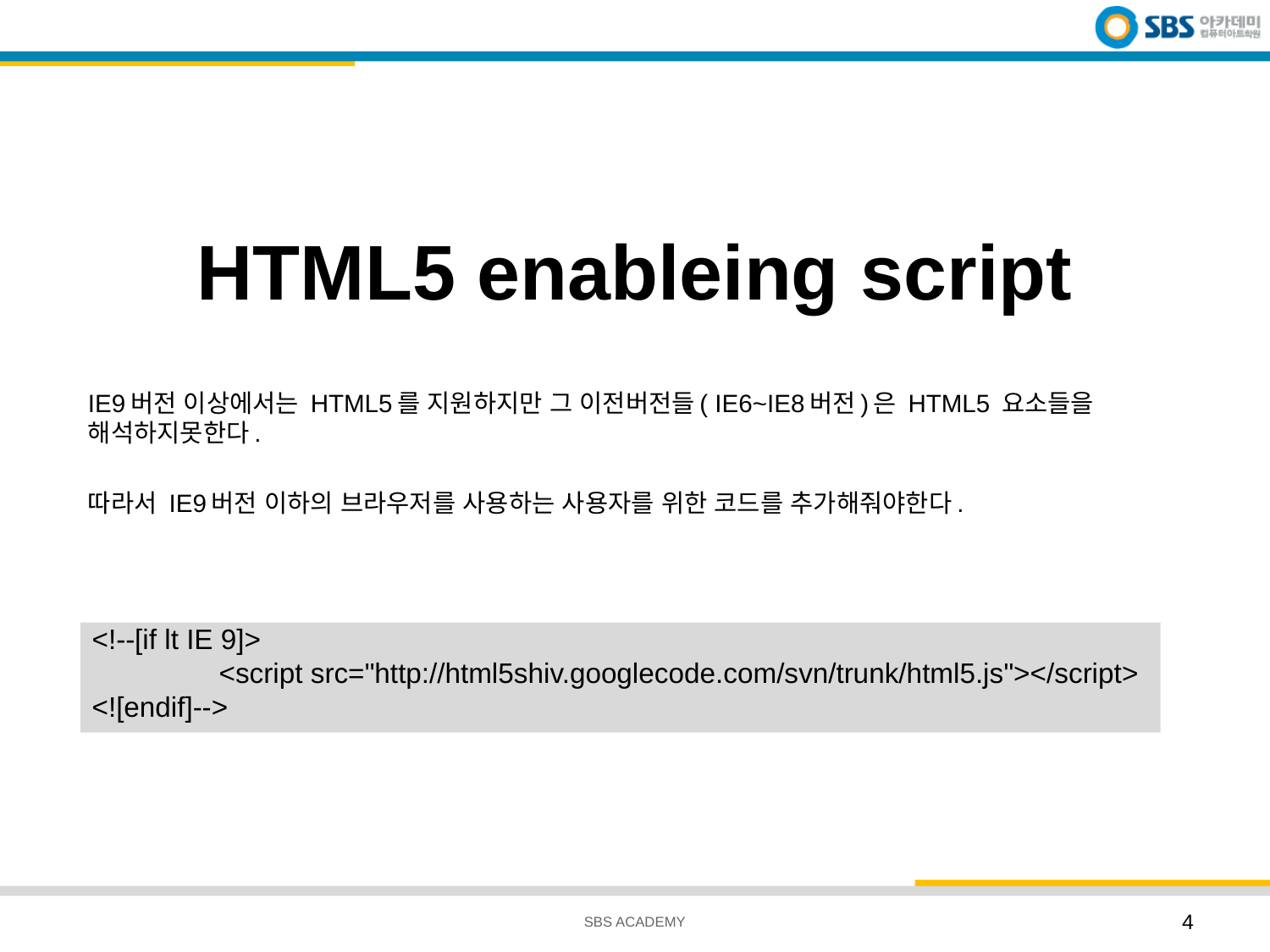

# HTML5 enableing script

IE9버전 이상에서는 HTML5를 지원하지만 그 이전버전들( IE6~IE8버전)은 HTML5 요소들을 해석하지못한다.

따라서 IE9버전 이하의 브라우저를 사용하는 사용자를 위한 코드를 추가해줘야한다.

<!--[if lt IE 9]>
	<script src="http://html5shiv.googlecode.com/svn/trunk/html5.js"></script>
<![endif]-->

SBS ACADEMY
4